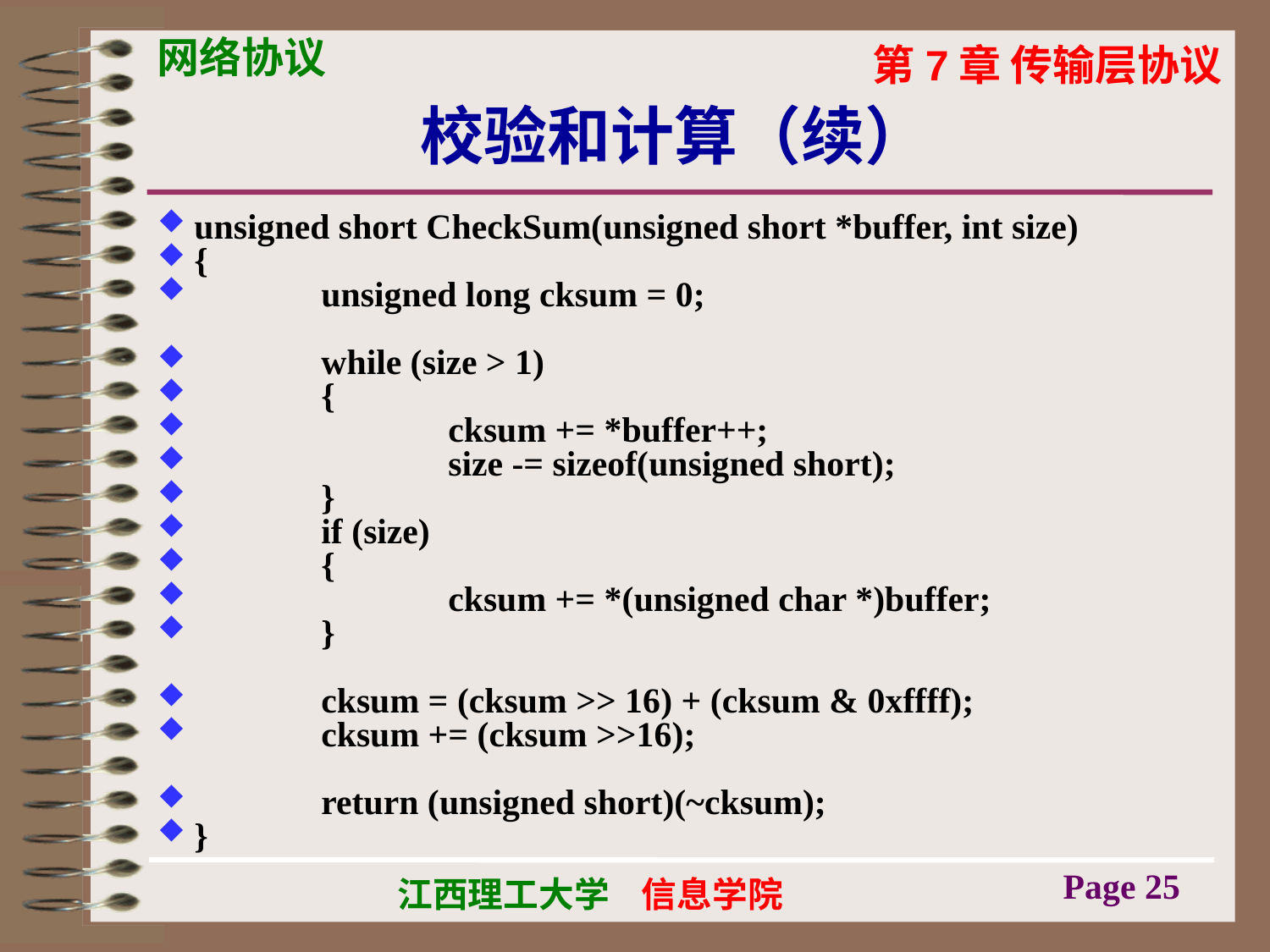

# 校验和计算（续）
unsigned short CheckSum(unsigned short *buffer, int size)
{
	unsigned long cksum = 0;

	while (size > 1)
	{
		cksum += *buffer++;
		size -= sizeof(unsigned short);
	}
	if (size)
	{
		cksum += *(unsigned char *)buffer;
	}

	cksum = (cksum >> 16) + (cksum & 0xffff);
	cksum += (cksum >>16);

	return (unsigned short)(~cksum);
}
Page 25